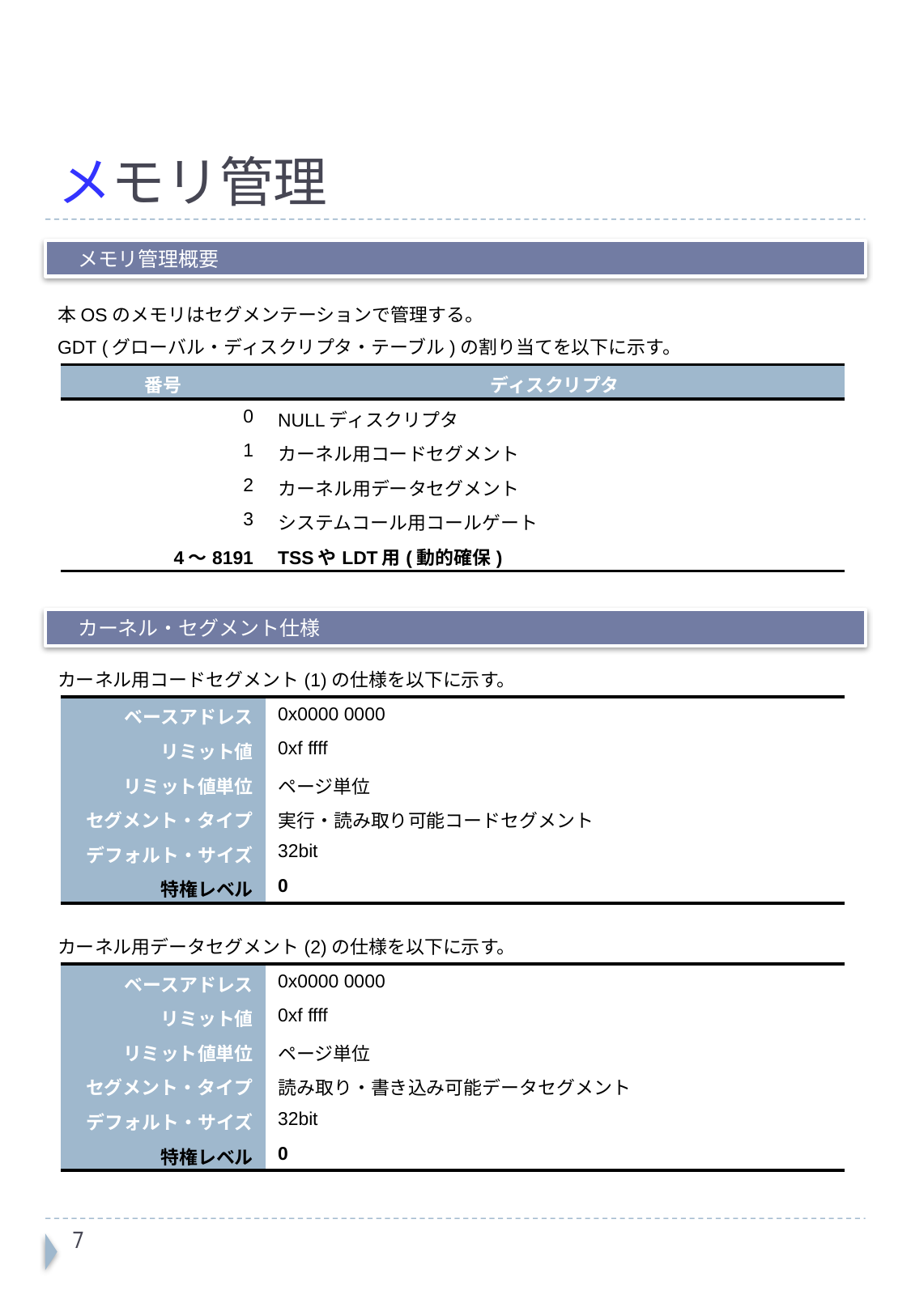

# メモリ管理
　メモリ管理概要
本OSのメモリはセグメンテーションで管理する。
GDT (グローバル・ディスクリプタ・テーブル)の割り当てを以下に示す。
| 番号 | ディスクリプタ |
| --- | --- |
| 0 | NULLディスクリプタ |
| 1 | カーネル用コードセグメント |
| 2 | カーネル用データセグメント |
| 3 | システムコール用コールゲート |
| 4～8191 | TSSやLDT用(動的確保) |
　カーネル・セグメント仕様
カーネル用コードセグメント(1)の仕様を以下に示す。
| ベースアドレス | 0x0000 0000 |
| --- | --- |
| リミット値 | 0xf ffff |
| リミット値単位 | ページ単位 |
| セグメント・タイプ | 実行・読み取り可能コードセグメント |
| デフォルト・サイズ | 32bit |
| 特権レベル | 0 |
カーネル用データセグメント(2)の仕様を以下に示す。
| ベースアドレス | 0x0000 0000 |
| --- | --- |
| リミット値 | 0xf ffff |
| リミット値単位 | ページ単位 |
| セグメント・タイプ | 読み取り・書き込み可能データセグメント |
| デフォルト・サイズ | 32bit |
| 特権レベル | 0 |
7